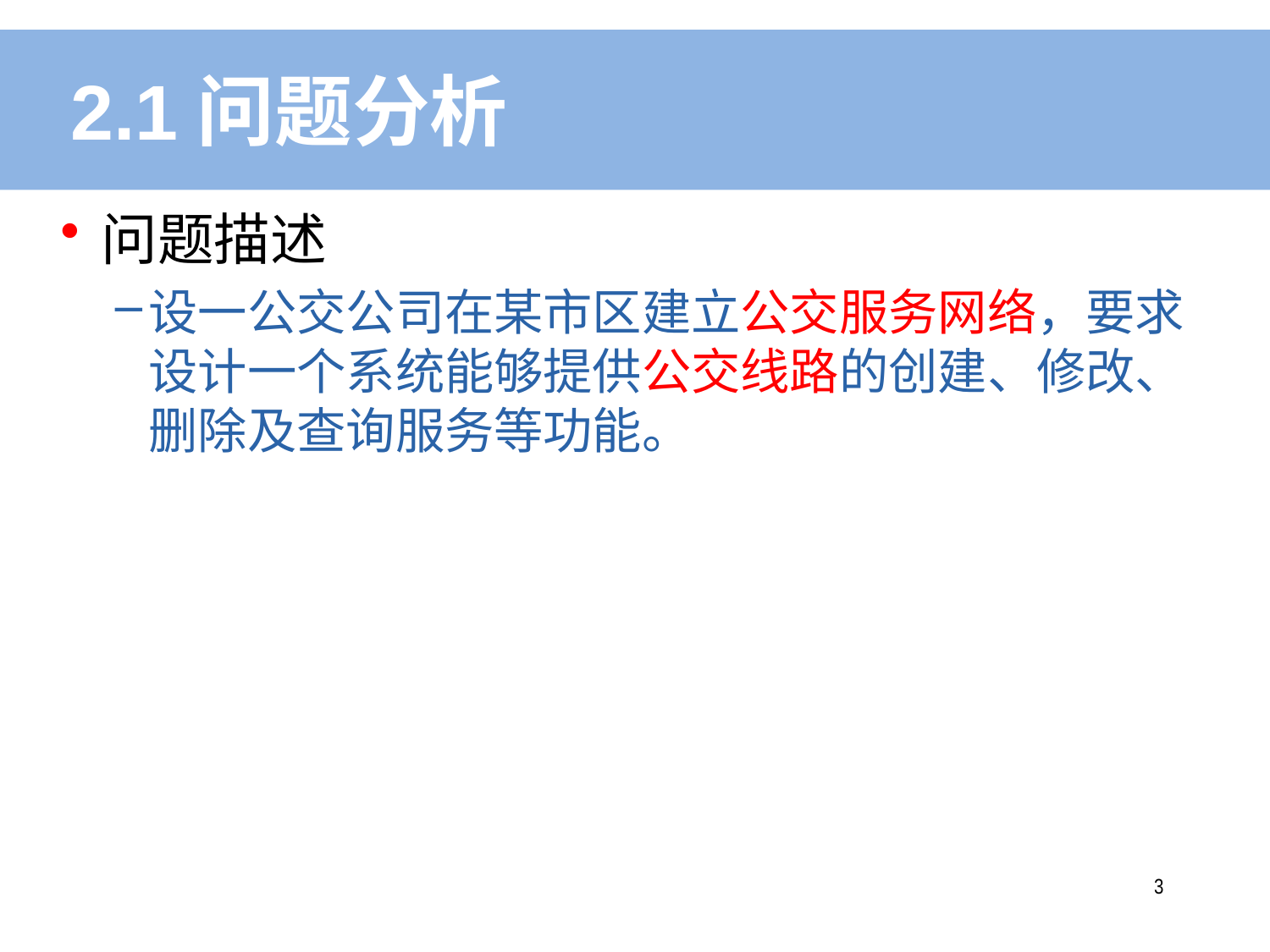

# 2.1问题分析
问题描述
设一公交公司在某市区建立公交服务网络，要求设计一个系统能够提供公交线路的创建、修改、删除及查询服务等功能。
3